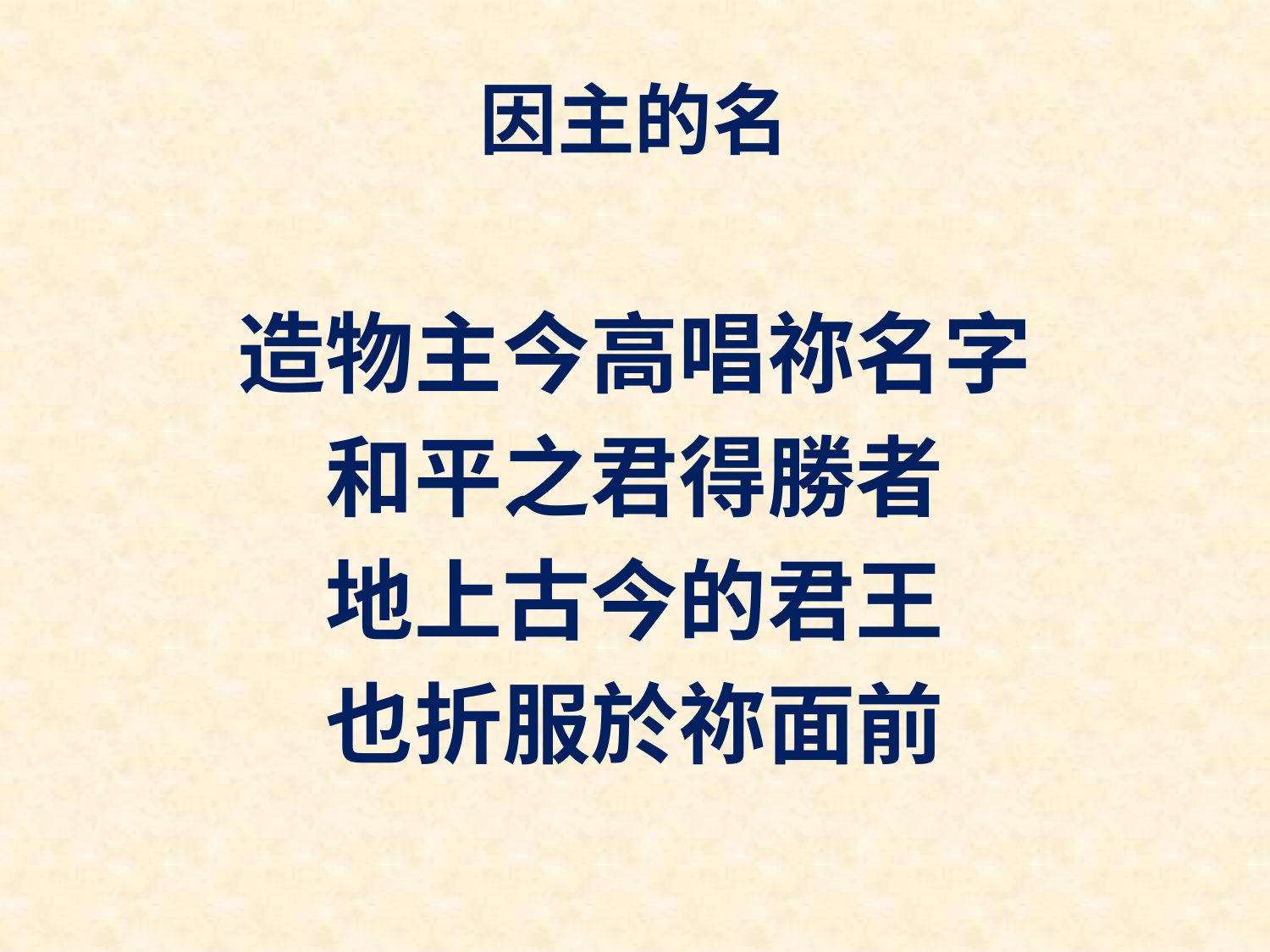

# 因主的名
造物主今高唱祢名字
和平之君得勝者
地上古今的君王
也折服於祢面前